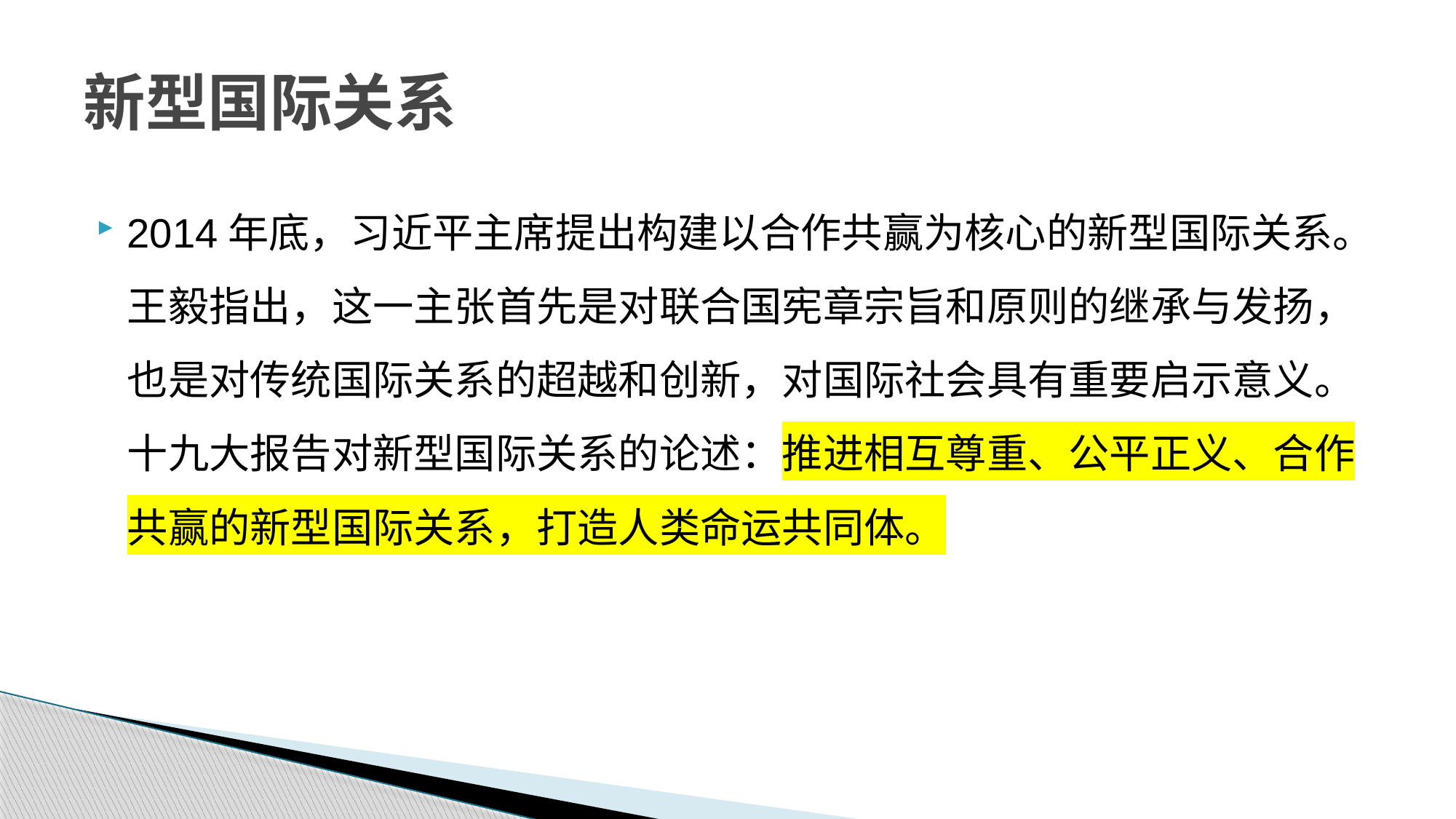

# 新型国际关系
2014年底，习近平主席提出构建以合作共赢为核心的新型国际关系。王毅指出，这一主张首先是对联合国宪章宗旨和原则的继承与发扬，也是对传统国际关系的超越和创新，对国际社会具有重要启示意义。十九大报告对新型国际关系的论述：推进相互尊重、公平正义、合作共赢的新型国际关系，打造人类命运共同体。